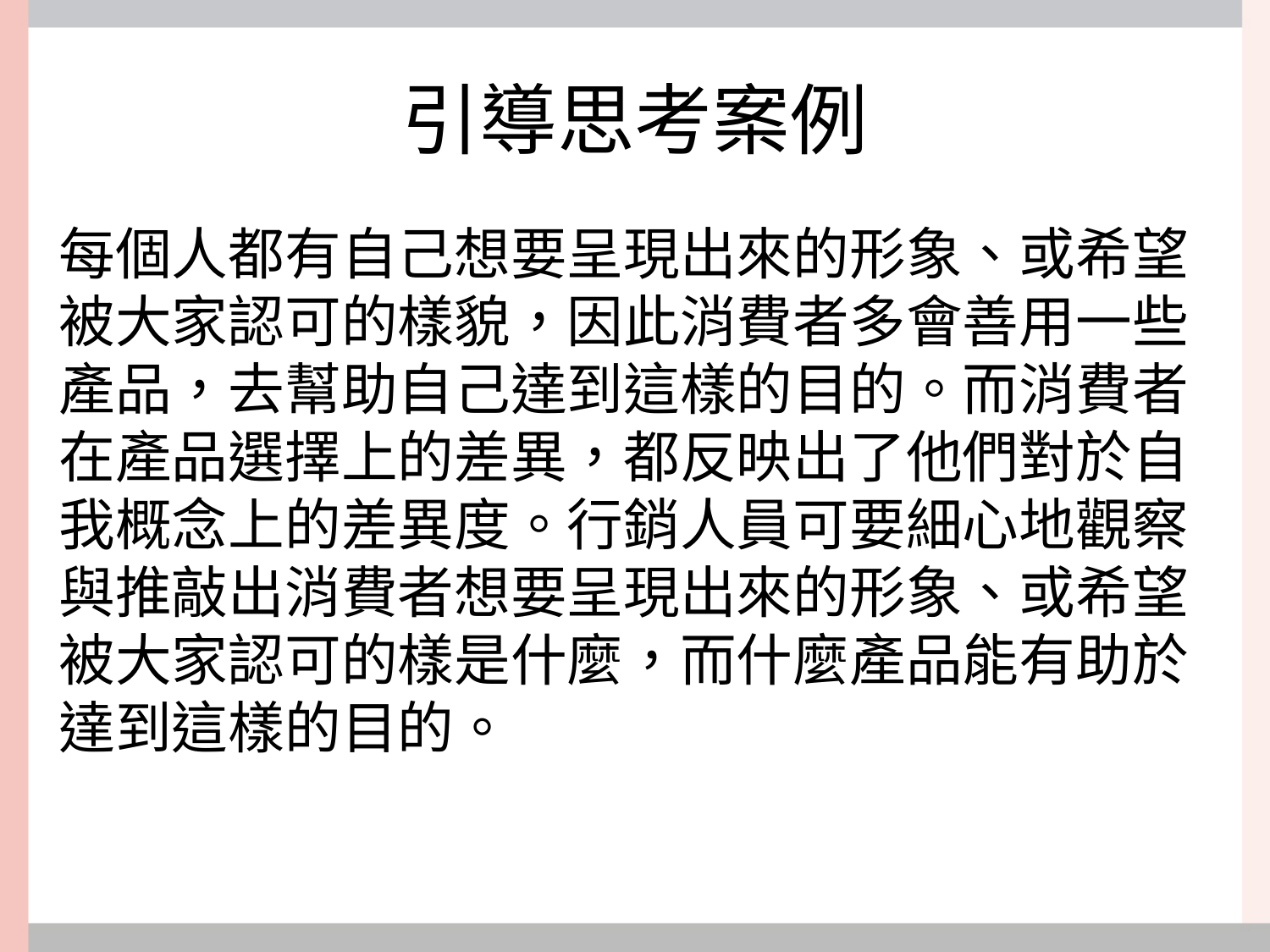

# 引導思考案例
每個人都有自己想要呈現出來的形象、或希望被大家認可的樣貌，因此消費者多會善用一些產品，去幫助自己達到這樣的目的。而消費者在產品選擇上的差異，都反映出了他們對於自我概念上的差異度。行銷人員可要細心地觀察與推敲出消費者想要呈現出來的形象、或希望被大家認可的樣是什麼，而什麼產品能有助於達到這樣的目的。